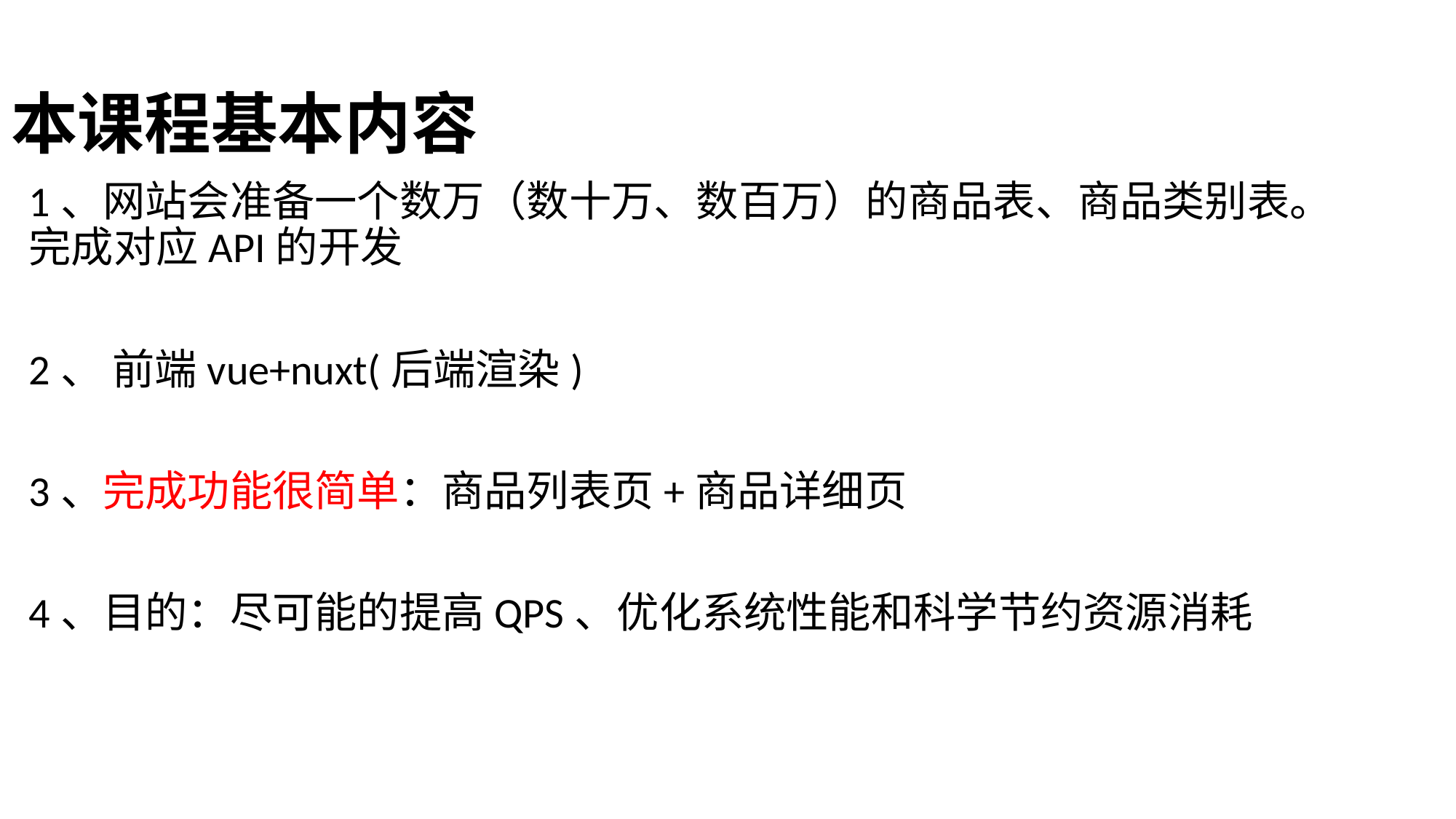

# 本课程基本内容
1、网站会准备一个数万（数十万、数百万）的商品表、商品类别表。完成对应API的开发

2、 前端vue+nuxt(后端渲染)

3、完成功能很简单：商品列表页+商品详细页

4、目的：尽可能的提高QPS、优化系统性能和科学节约资源消耗